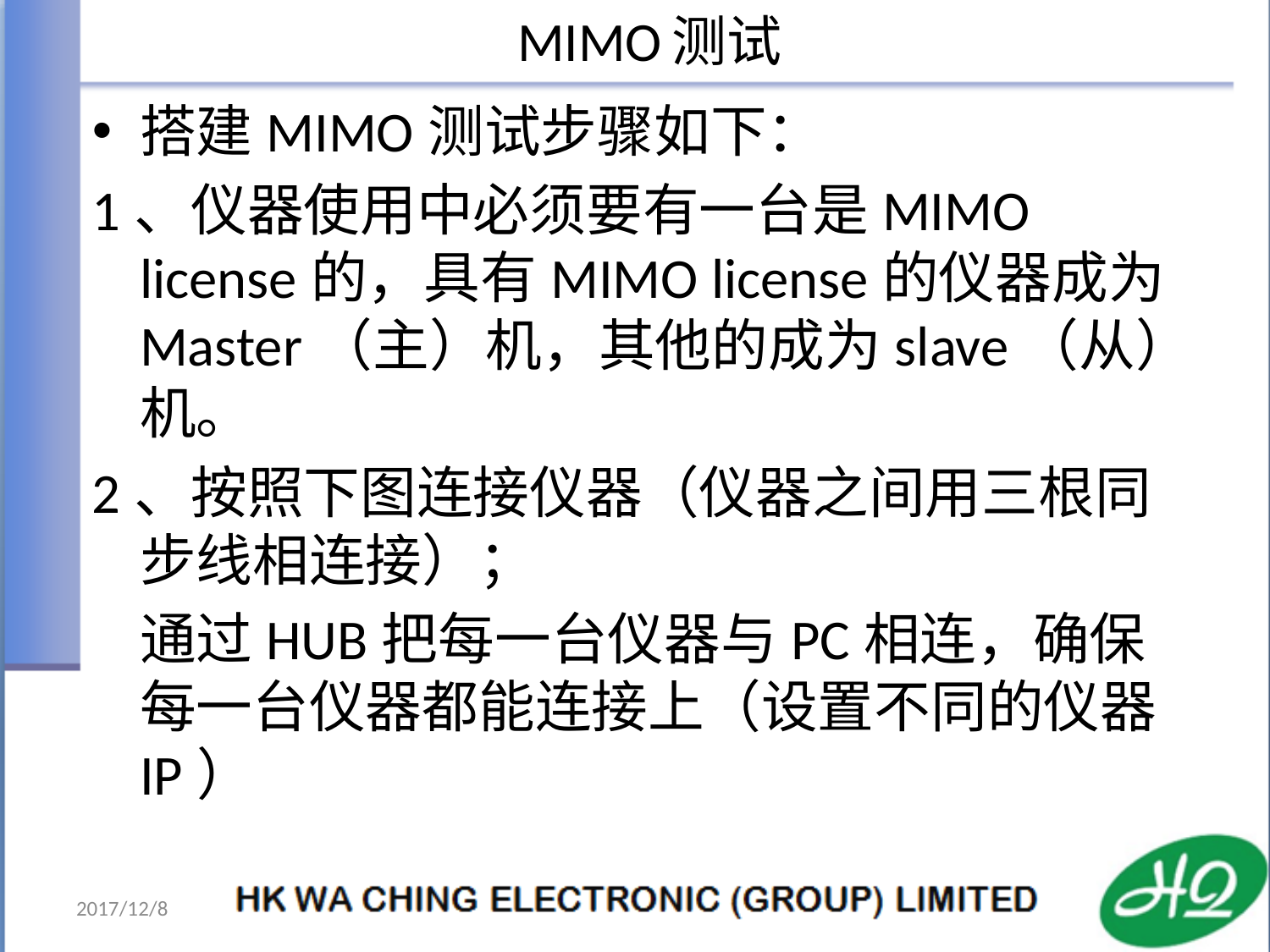

# MIMO测试
搭建MIMO测试步骤如下：
1、仪器使用中必须要有一台是MIMO license的，具有MIMO license的仪器成为Master（主）机，其他的成为slave（从）机。
2、按照下图连接仪器（仪器之间用三根同步线相连接）；
	通过HUB把每一台仪器与PC相连，确保每一台仪器都能连接上（设置不同的仪器IP）

2017/12/8